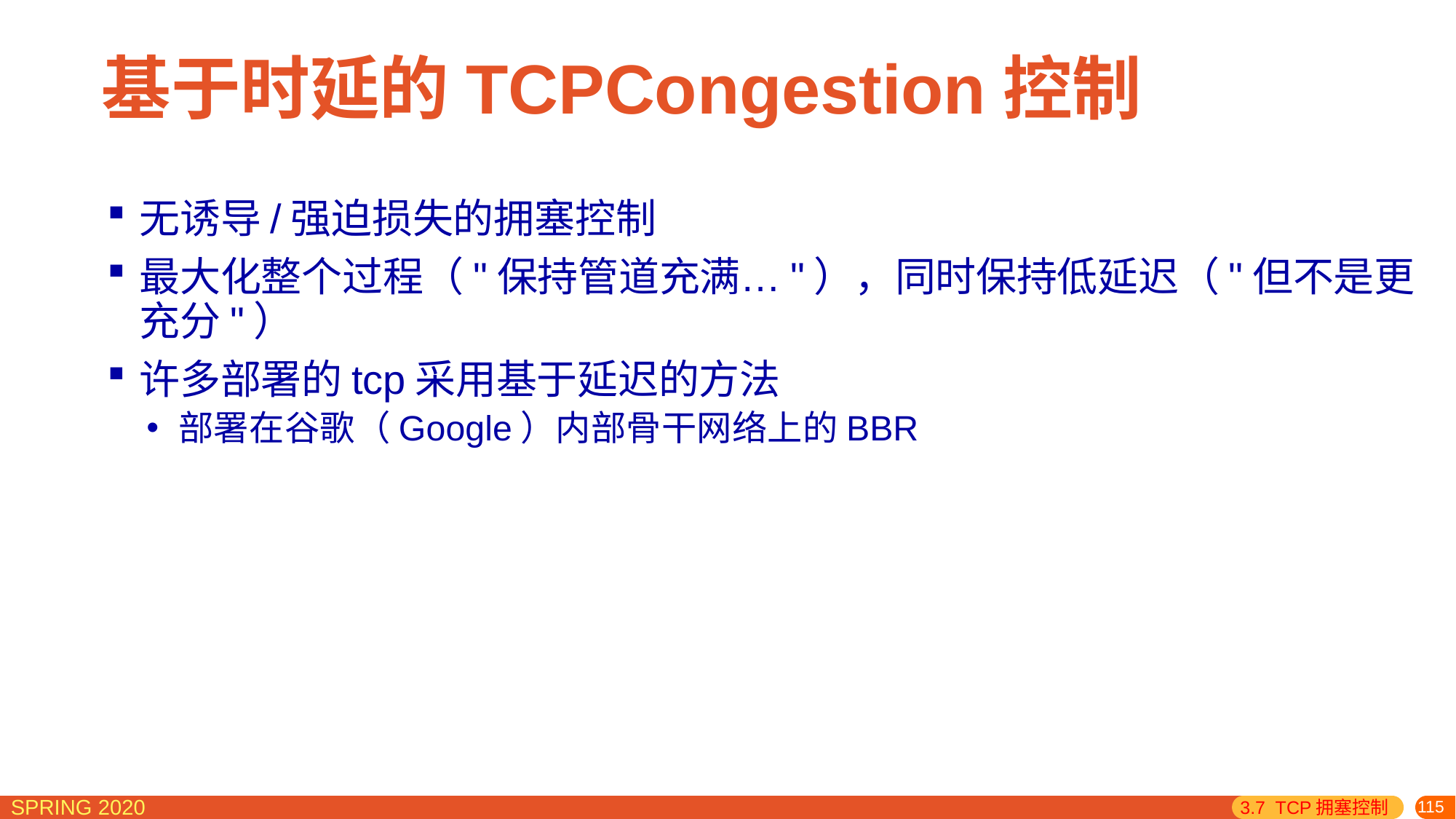

# 基于时延的TCPCongestion控制
无诱导/强迫损失的拥塞控制
最大化整个过程（"保持管道充满…"），同时保持低延迟（"但不是更充分"）
许多部署的tcp采用基于延迟的方法
部署在谷歌（Google）内部骨干网络上的BBR
3.7  TCP拥塞控制